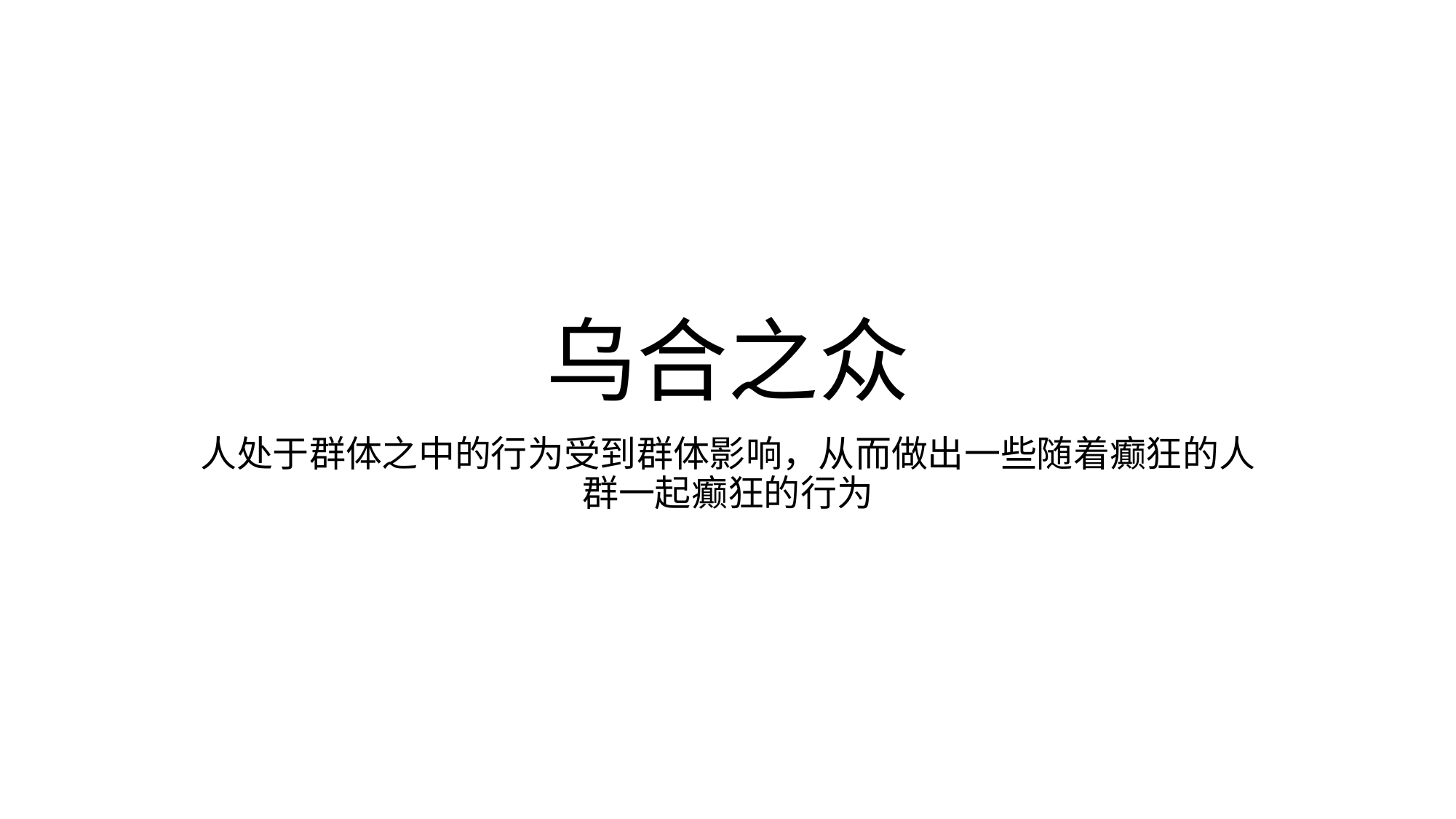

# 乌合之众
人处于群体之中的行为受到群体影响，从而做出一些随着癫狂的人群一起癫狂的行为